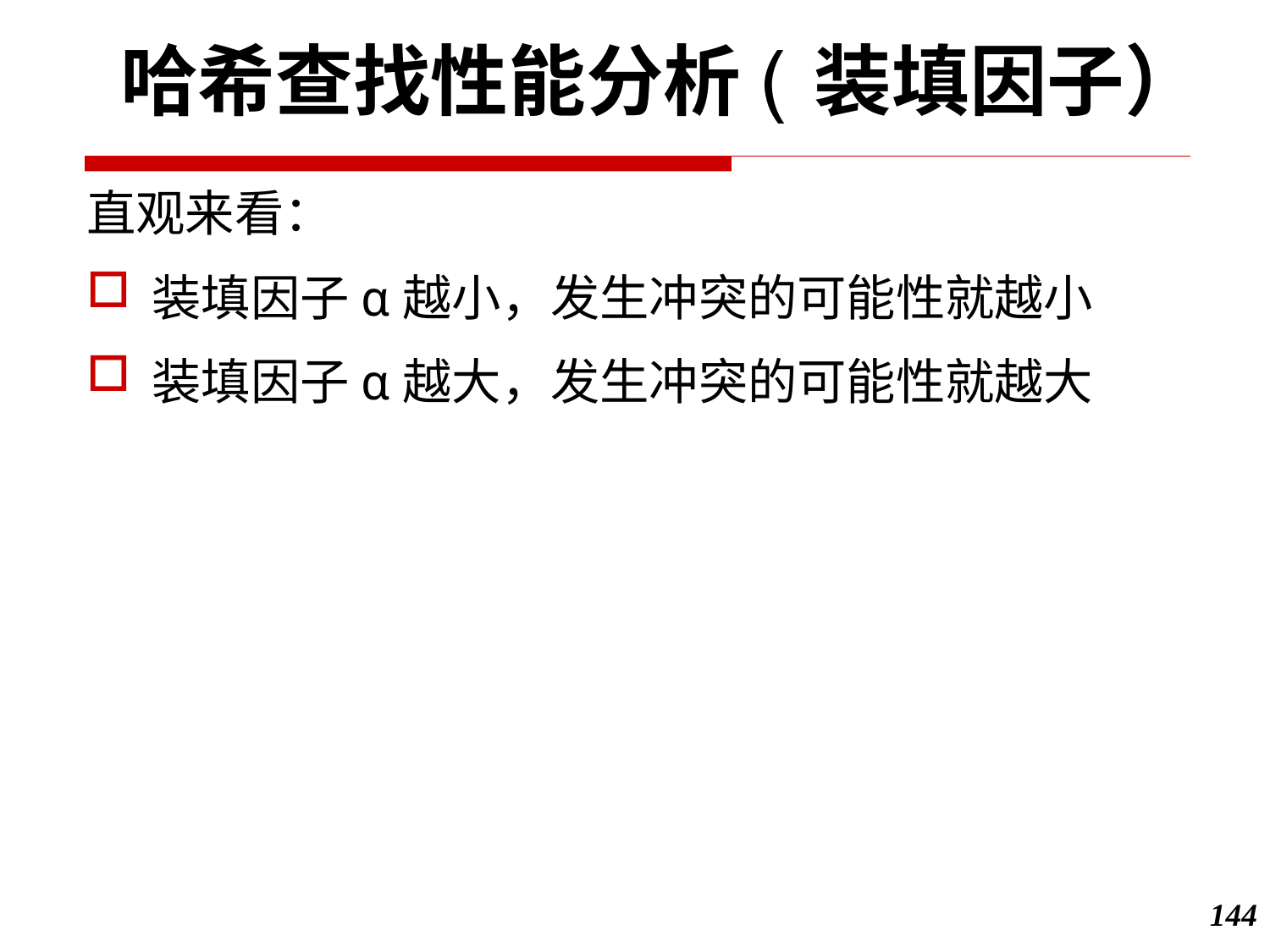

哈希查找性能分析(装填因子）
直观来看：
装填因子α越小，发生冲突的可能性就越小
装填因子α越大，发生冲突的可能性就越大
144